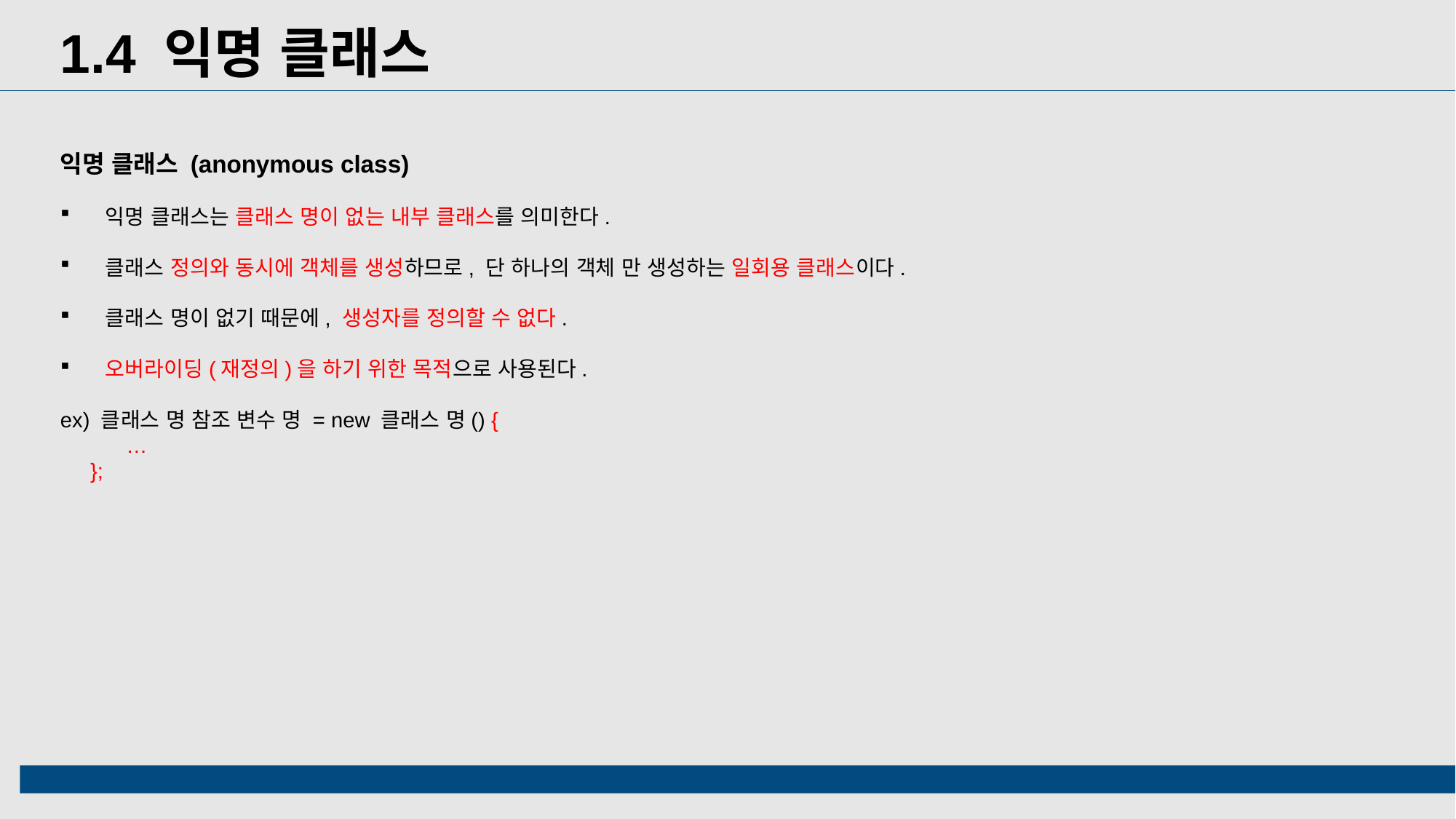

1.4 익명 클래스
익명 클래스 (anonymous class)
 익명 클래스는 클래스 명이 없는 내부 클래스를 의미한다.
 클래스 정의와 동시에 객체를 생성하므로, 단 하나의 객체 만 생성하는 일회용 클래스이다.
 클래스 명이 없기 때문에, 생성자를 정의할 수 없다.
 오버라이딩(재정의)을 하기 위한 목적으로 사용된다.
ex) 클래스 명 참조 변수 명 = new 클래스 명() {
           …
     };